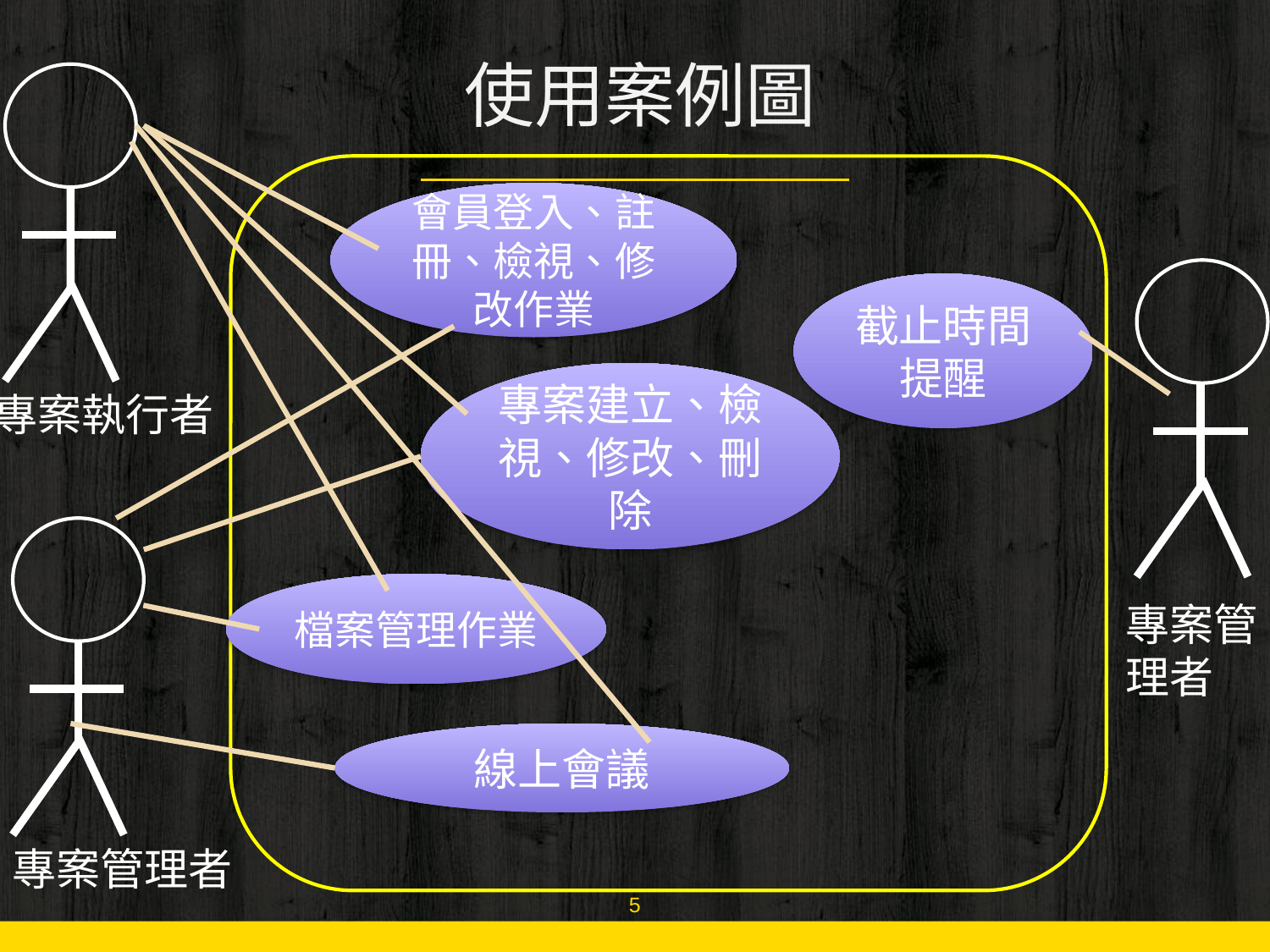

# 使用案例圖

會員登入、註冊、檢視、修改作業

截止時間提醒
專案建立、檢視、修改、刪除
專案執行者

檔案管理作業
專案管理者
線上會議
專案管理者
5